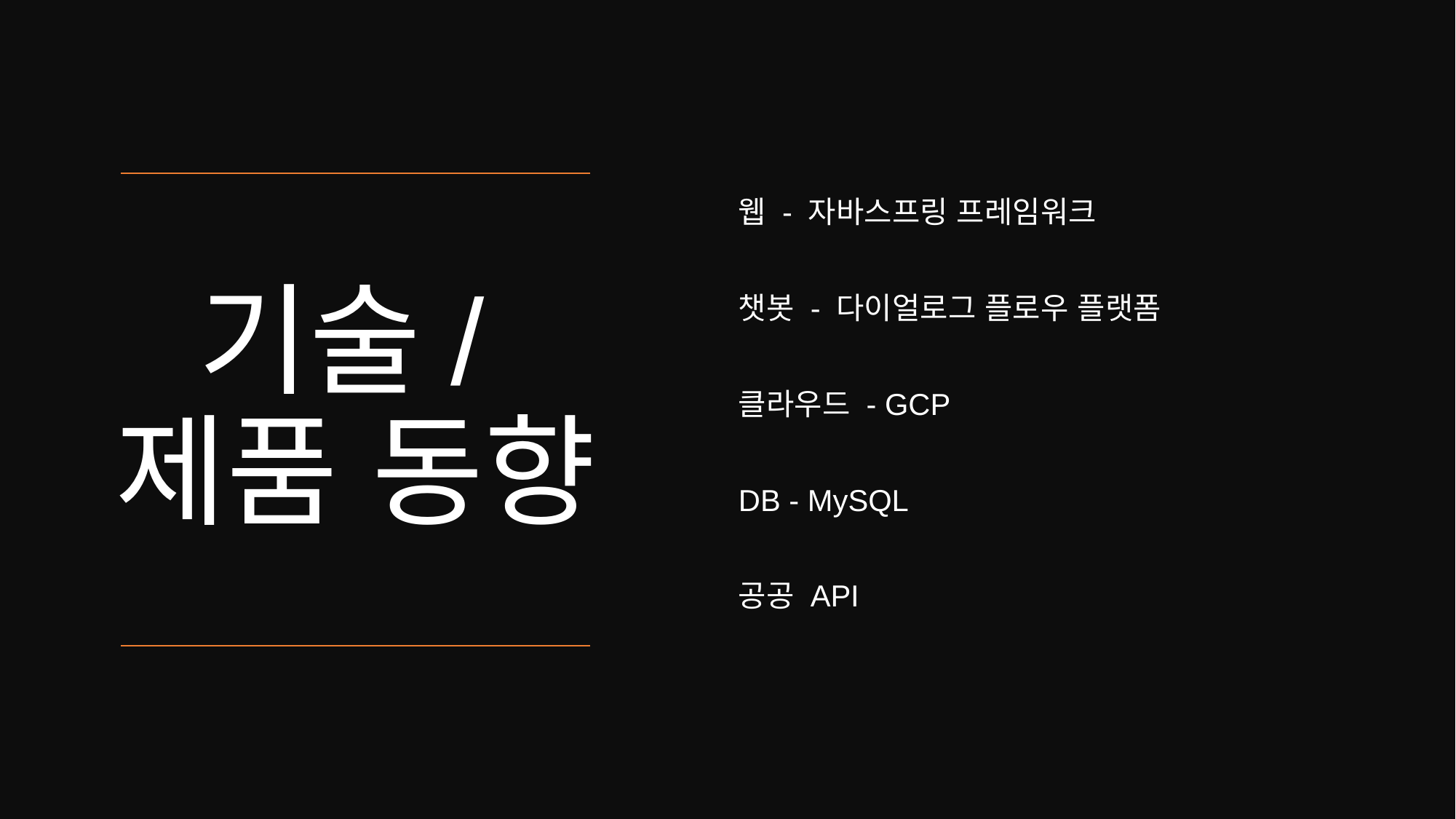

웹 - 자바스프링 프레임워크

챗봇 - 다이얼로그 플로우 플랫폼

클라우드 - GCP

DB - MySQL

공공 API
# 기술/제품 동향